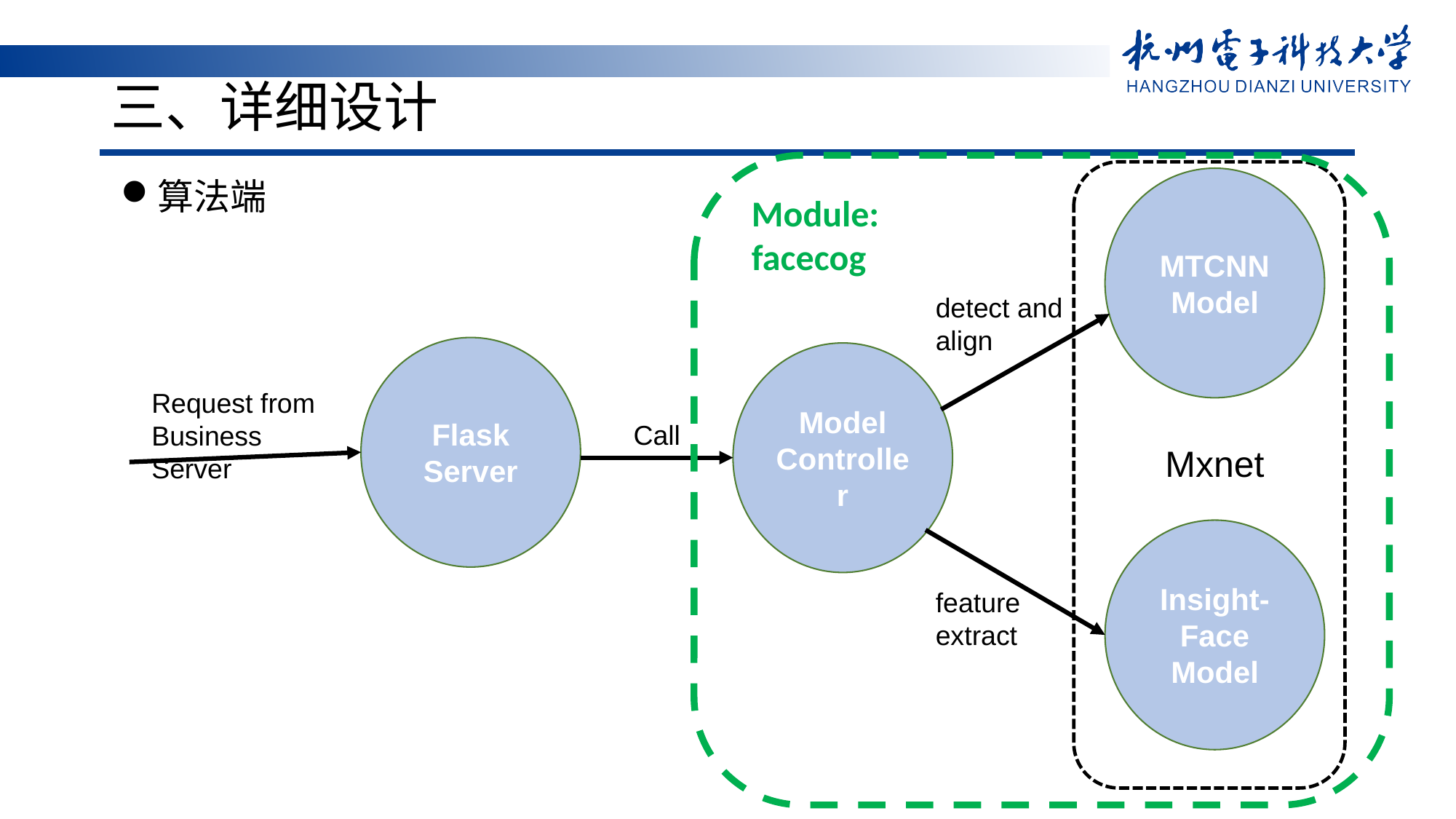

# 三、详细设计

MTCNN
Model
算法端
Module:
facecog
detect and align
Flask Server
Model Controller
Request from Business Server
Call
Mxnet
Insight-
Face
Model
feature extract